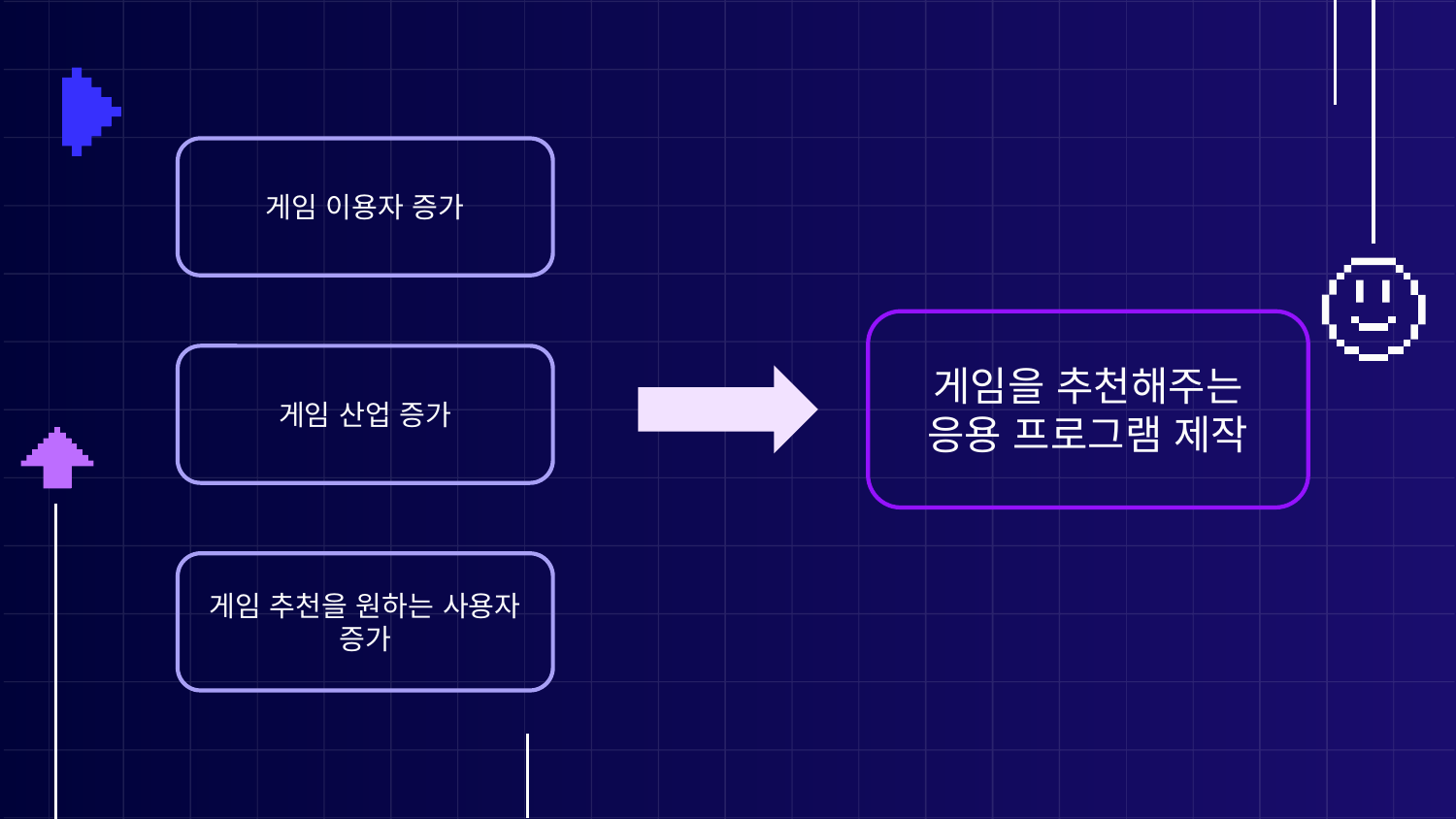

게임 이용자 증가
게임을 추천해주는 응용 프로그램 제작
게임 산업 증가

게임 추천을 원하는 사용자 증가